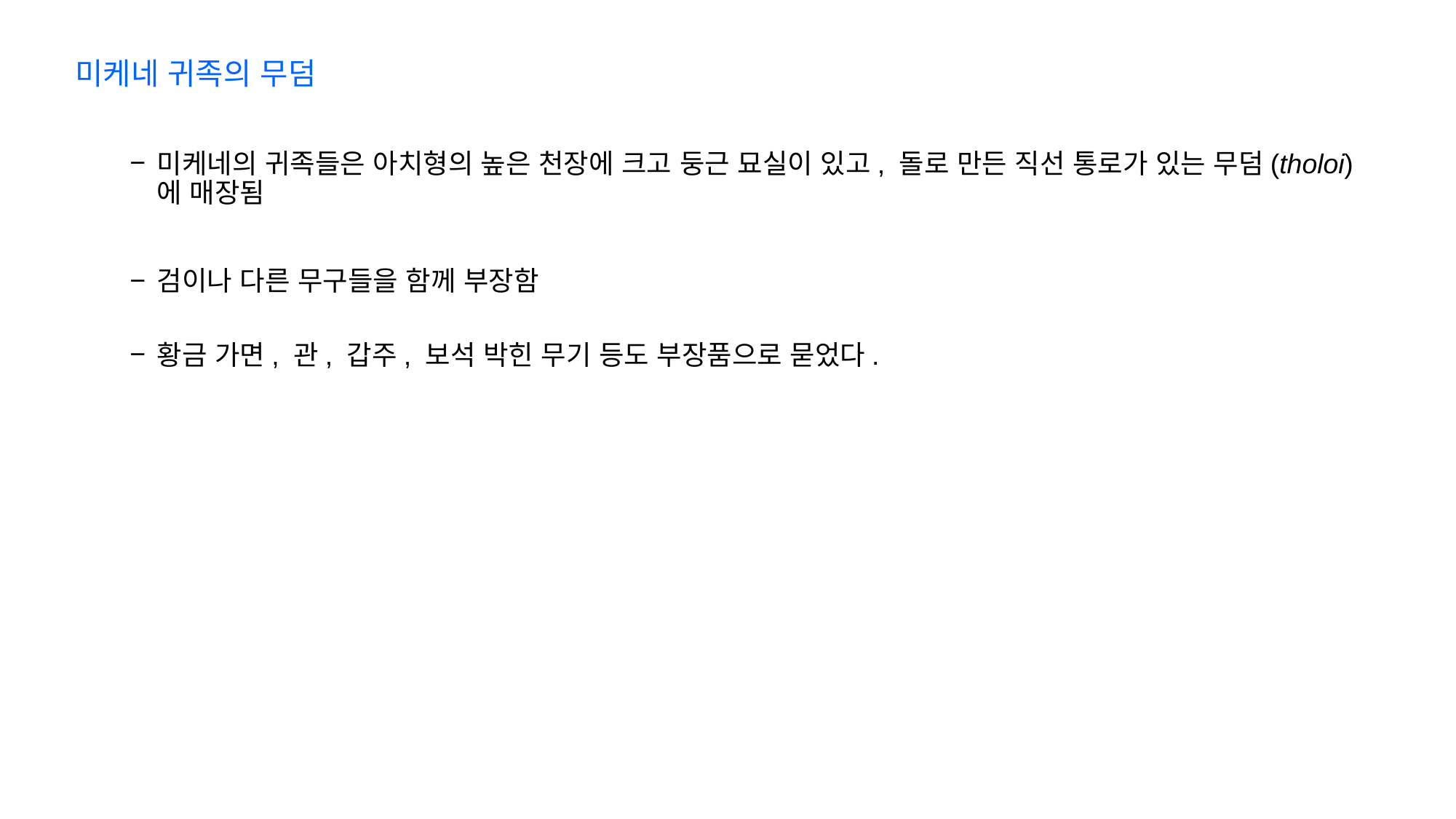

미케네 귀족의 무덤

미케네의 귀족들은 아치형의 높은 천장에 크고 둥근 묘실이 있고, 돌로 만든 직선 통로가 있는 무덤(tholoi)에 매장됨

검이나 다른 무구들을 함께 부장함

황금 가면, 관, 갑주, 보석 박힌 무기 등도 부장품으로 묻었다.